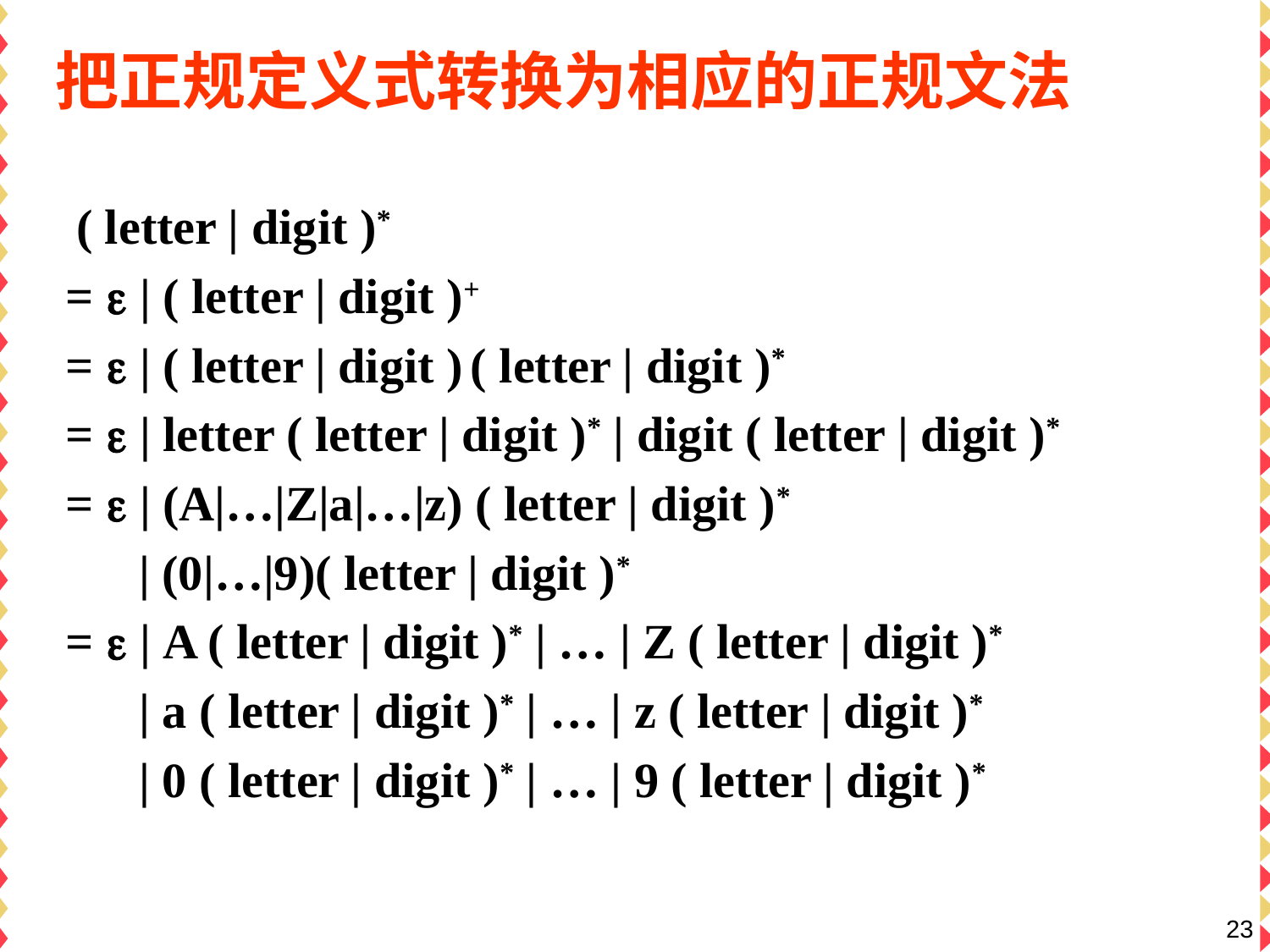

# 把正规定义式转换为相应的正规文法
 ( letter | digit )*
= ε | ( letter | digit )+
= ε | ( letter | digit ) ( letter | digit )*
= ε | letter ( letter | digit )* | digit ( letter | digit )*
= ε | (A|…|Z|a|…|z) ( letter | digit )*
      | (0|…|9)( letter | digit )*
= ε | A ( letter | digit )* | … | Z ( letter | digit )*
      | a ( letter | digit )* | … | z ( letter | digit )*
      | 0 ( letter | digit )* | … | 9 ( letter | digit )*
23